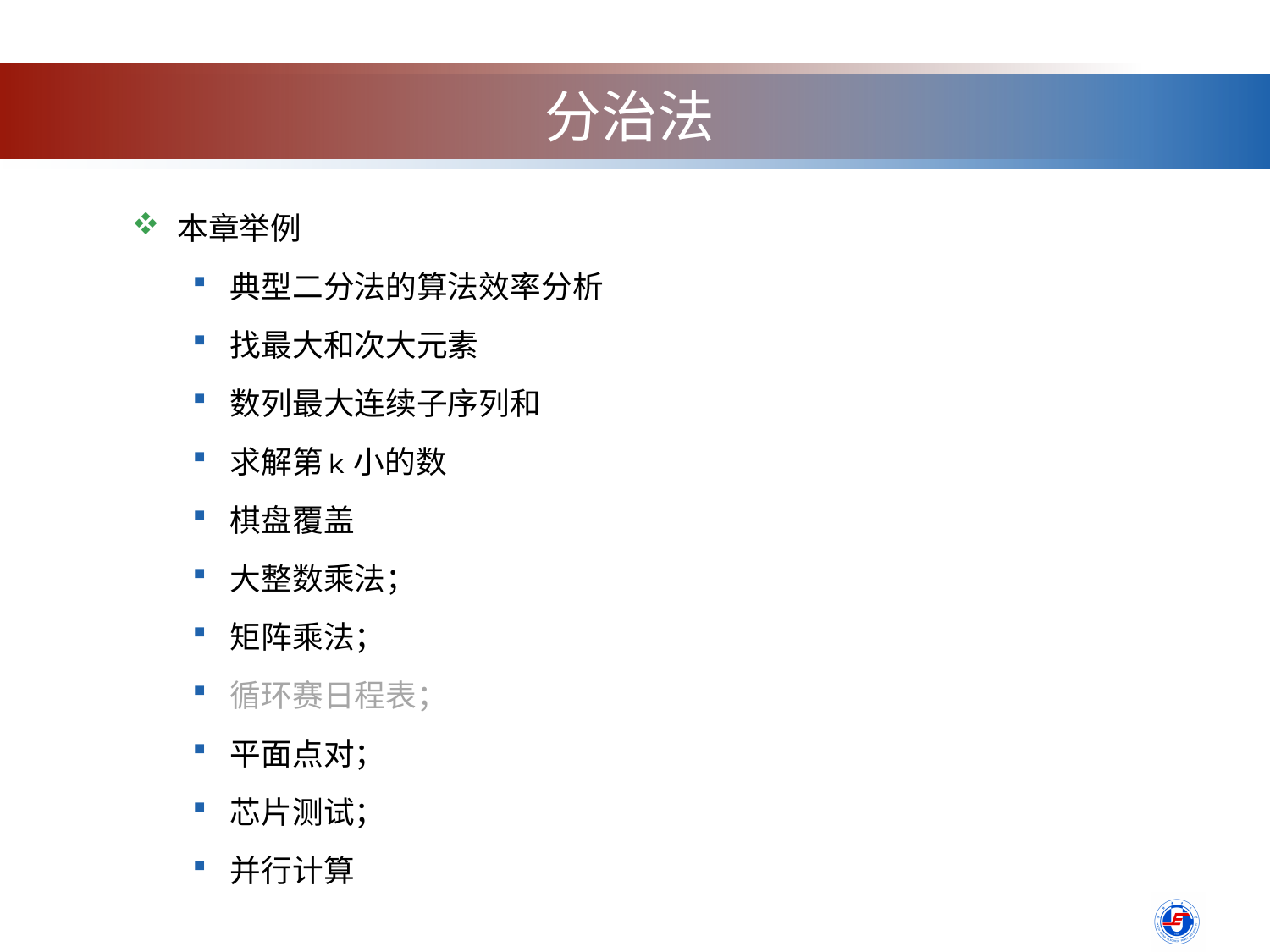

# 分治法
本章举例
典型二分法的算法效率分析
找最大和次大元素
数列最大连续子序列和
求解第k小的数
棋盘覆盖
大整数乘法；
矩阵乘法；
循环赛日程表；
平面点对；
芯片测试；
并行计算